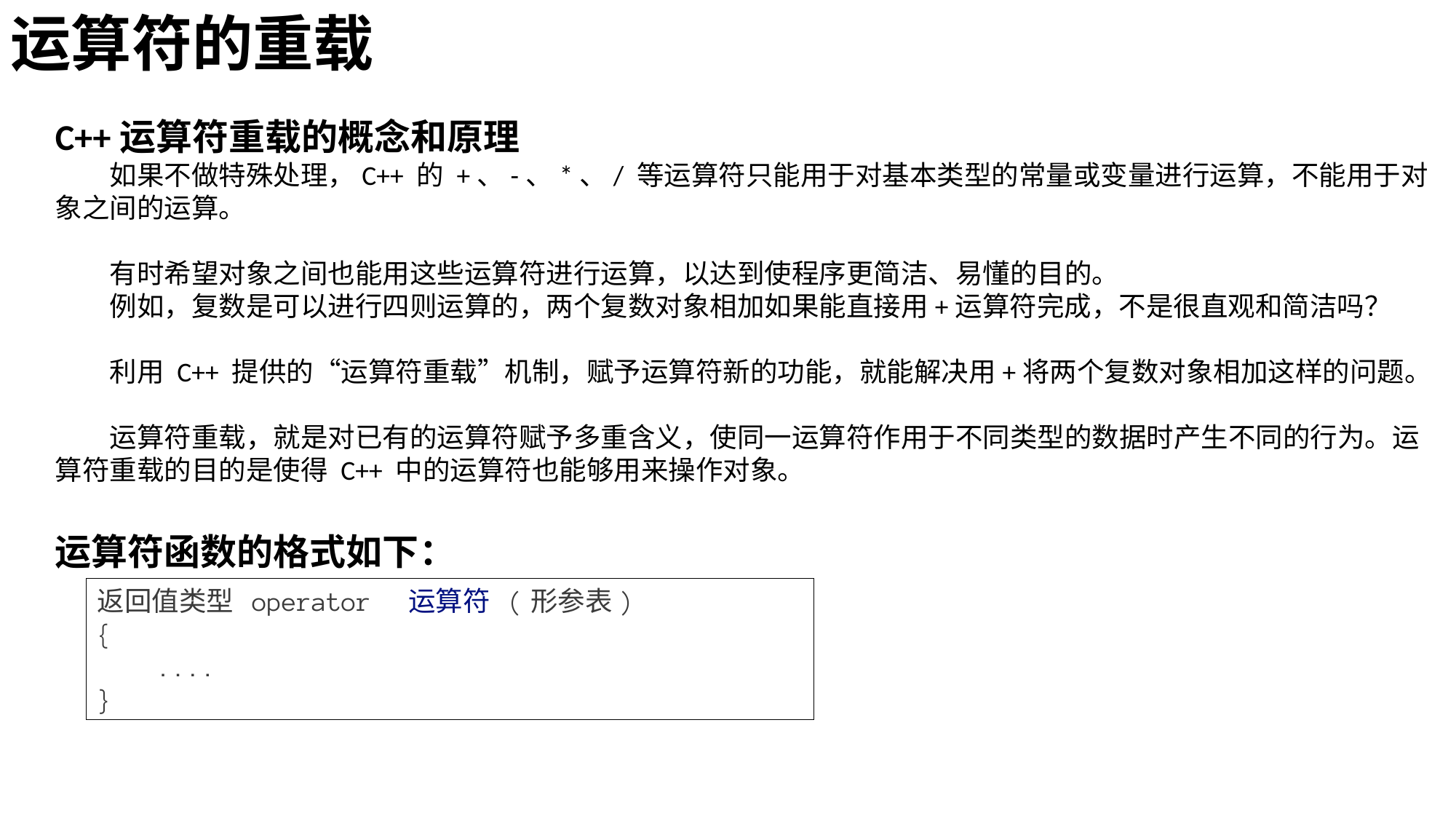

运算符的重载
C++运算符重载的概念和原理
如果不做特殊处理，C++ 的 +、-、*、/ 等运算符只能用于对基本类型的常量或变量进行运算，不能用于对象之间的运算。

有时希望对象之间也能用这些运算符进行运算，以达到使程序更简洁、易懂的目的。
例如，复数是可以进行四则运算的，两个复数对象相加如果能直接用+运算符完成，不是很直观和简洁吗？

利用 C++ 提供的“运算符重载”机制，赋予运算符新的功能，就能解决用+将两个复数对象相加这样的问题。

运算符重载，就是对已有的运算符赋予多重含义，使同一运算符作用于不同类型的数据时产生不同的行为。运算符重载的目的是使得 C++ 中的运算符也能够用来操作对象。

运算符函数的格式如下：

返回值类型  operator  运算符  (形参表)
{
    ....
}